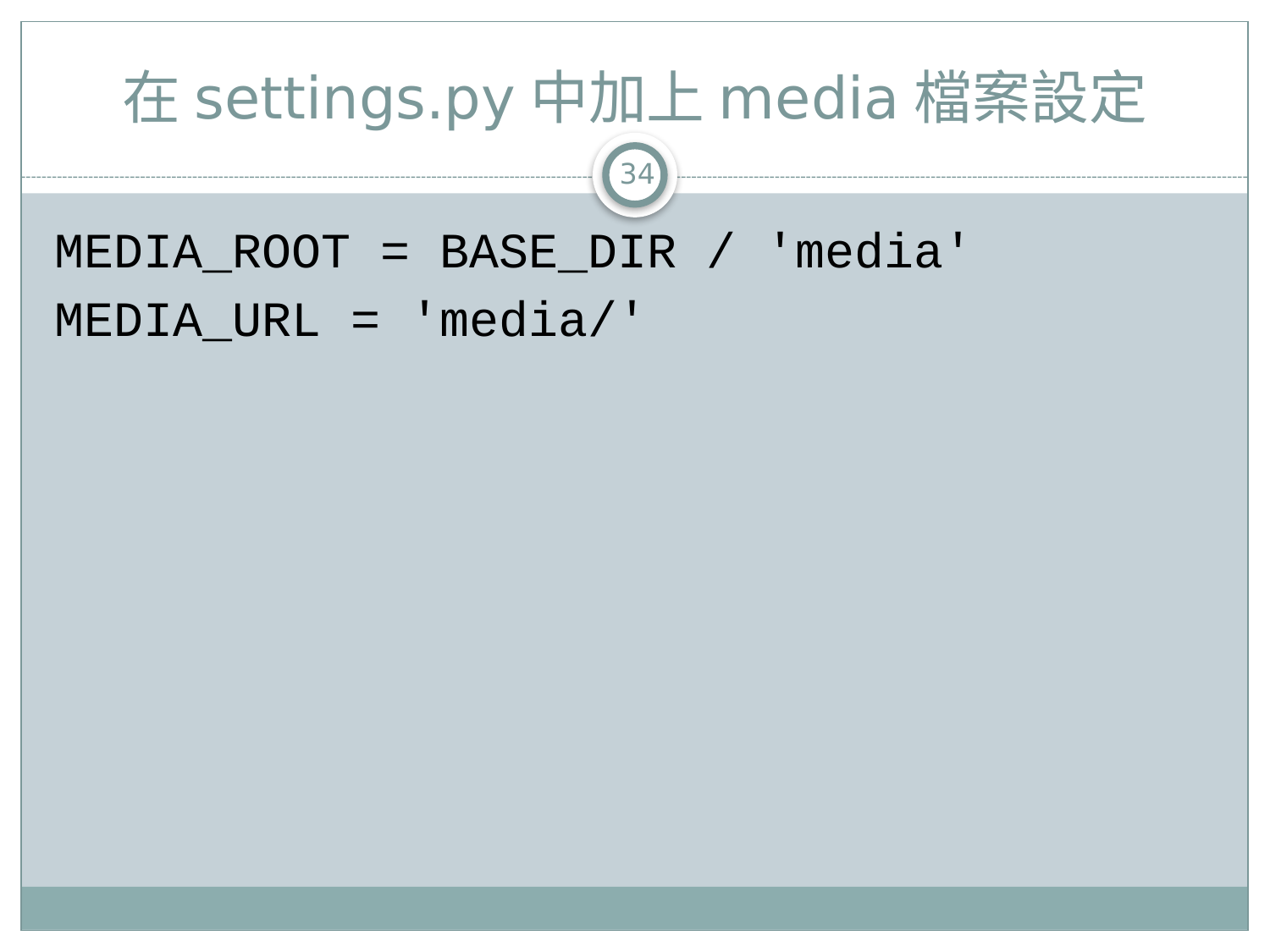

# 在settings.py中加上media檔案設定
34
MEDIA_ROOT = BASE_DIR / 'media'
MEDIA_URL = 'media/'